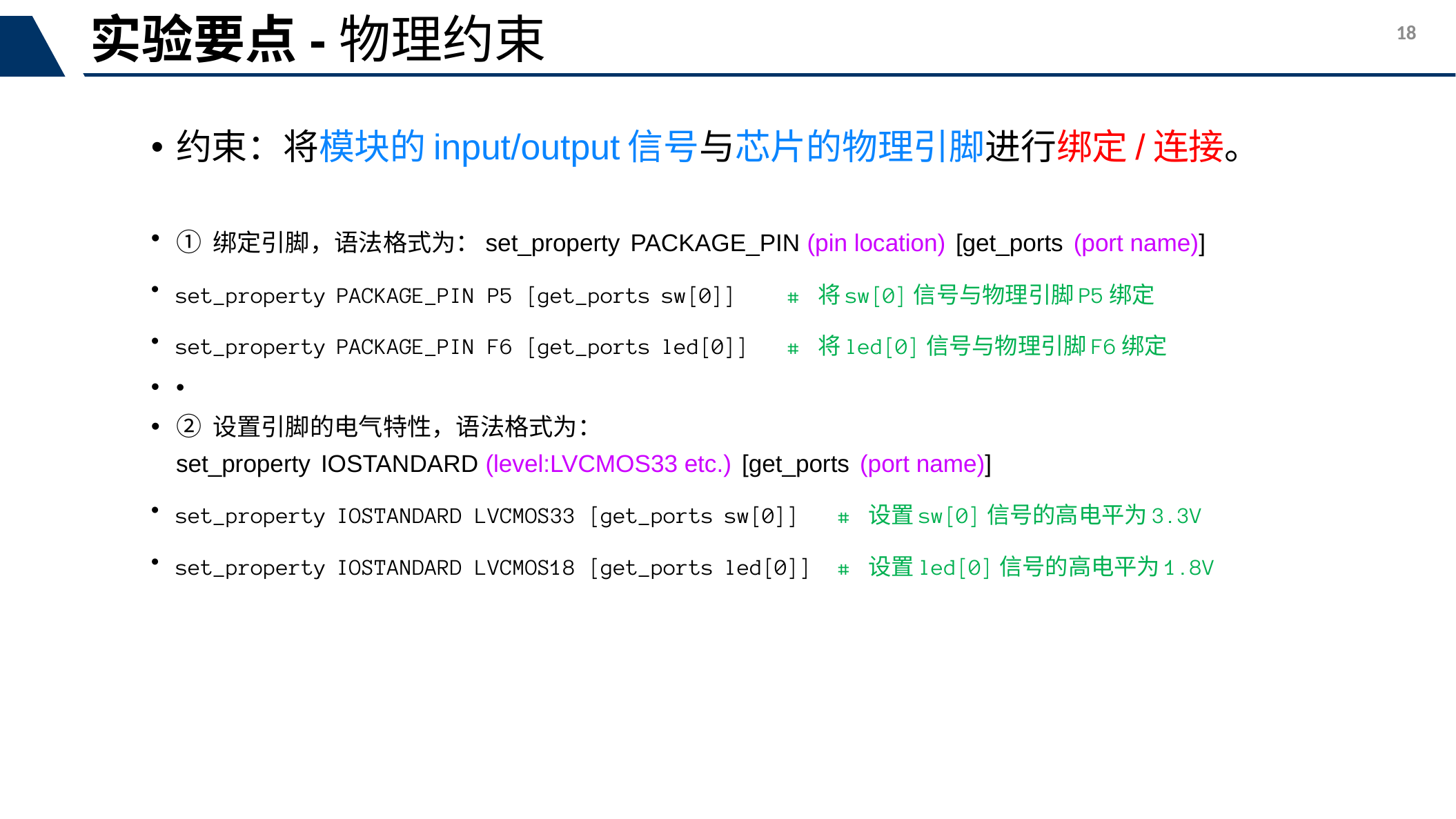

实验要点-物理约束

约束：将模块的input/output信号与芯片的物理引脚进行绑定/连接。

① 绑定引脚，语法格式为：set_property PACKAGE_PIN (pin location) [get_ports (port name)]
set_property PACKAGE_PIN P5 [get_ports sw[0]]    # 将sw[0]信号与物理引脚P5绑定
set_property PACKAGE_PIN F6 [get_ports led[0]]   # 将led[0]信号与物理引脚F6绑定
•
② 设置引脚的电气特性，语法格式为：                                                                                                            set_property IOSTANDARD (level:LVCMOS33 etc.) [get_ports (port name)]
set_property IOSTANDARD LVCMOS33 [get_ports sw[0]]   # 设置sw[0]信号的高电平为3.3V
set_property IOSTANDARD LVCMOS18 [get_ports led[0]]  # 设置led[0]信号的高电平为1.8V